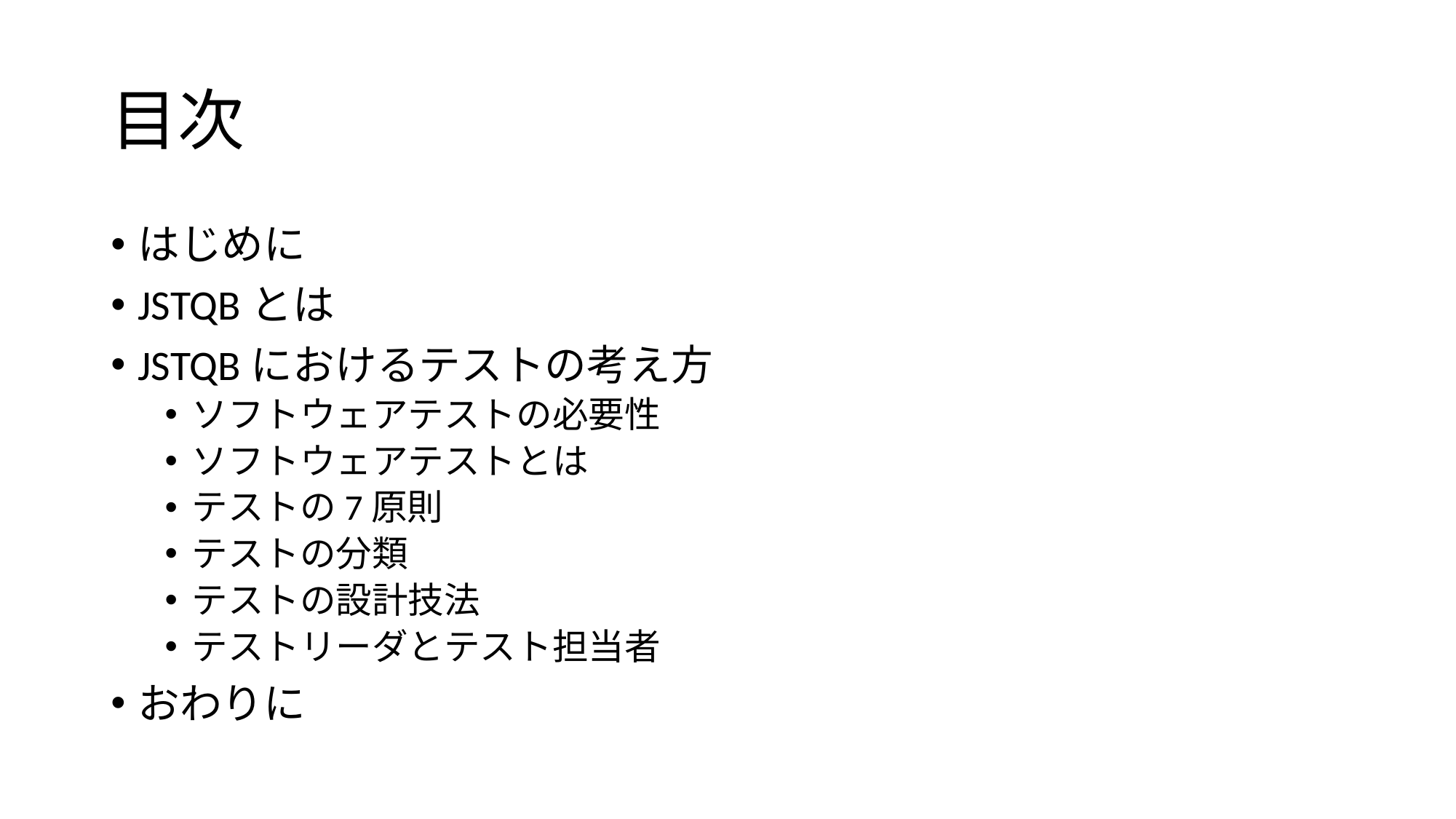

# 目次
はじめに
JSTQBとは
JSTQBにおけるテストの考え方
ソフトウェアテストの必要性
ソフトウェアテストとは
テストの7原則
テストの分類
テストの設計技法
テストリーダとテスト担当者
おわりに